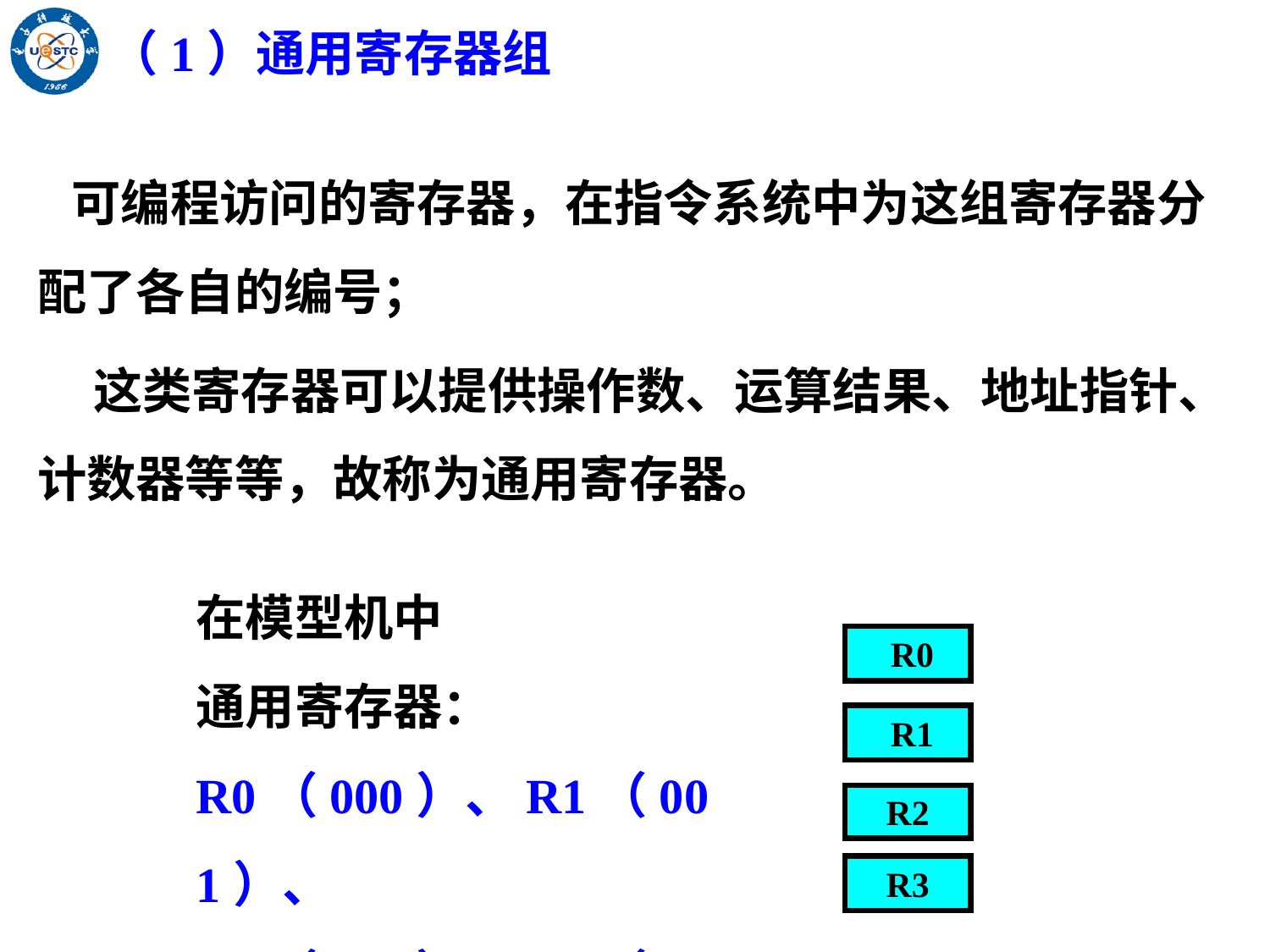

（1）通用寄存器组
  可编程访问的寄存器，在指令系统中为这组寄存器分配了各自的编号；
    这类寄存器可以提供操作数、运算结果、地址指针、计数器等等，故称为通用寄存器。
在模型机中
通用寄存器：
R0（000）、R1（001）、       R2（010）、R3（011）；
 R0
 R1
R2
R3